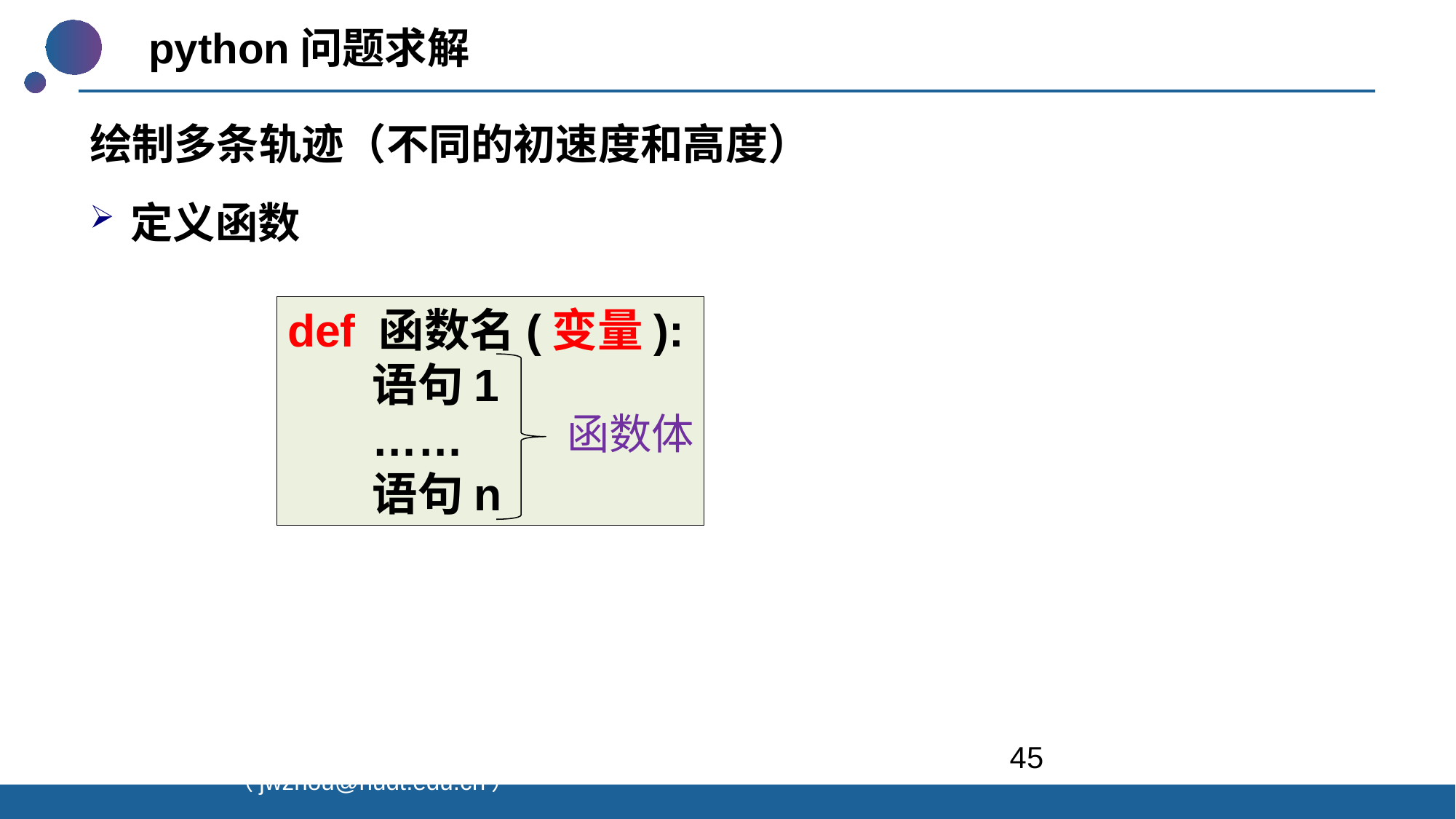

python问题求解

绘制多条轨迹（不同的初速度和高度）
定义函数

def 函数名(变量):
语句1
……
语句n

函数体
45
制作人：周竞文（jwzhou@nudt.edu.cn）